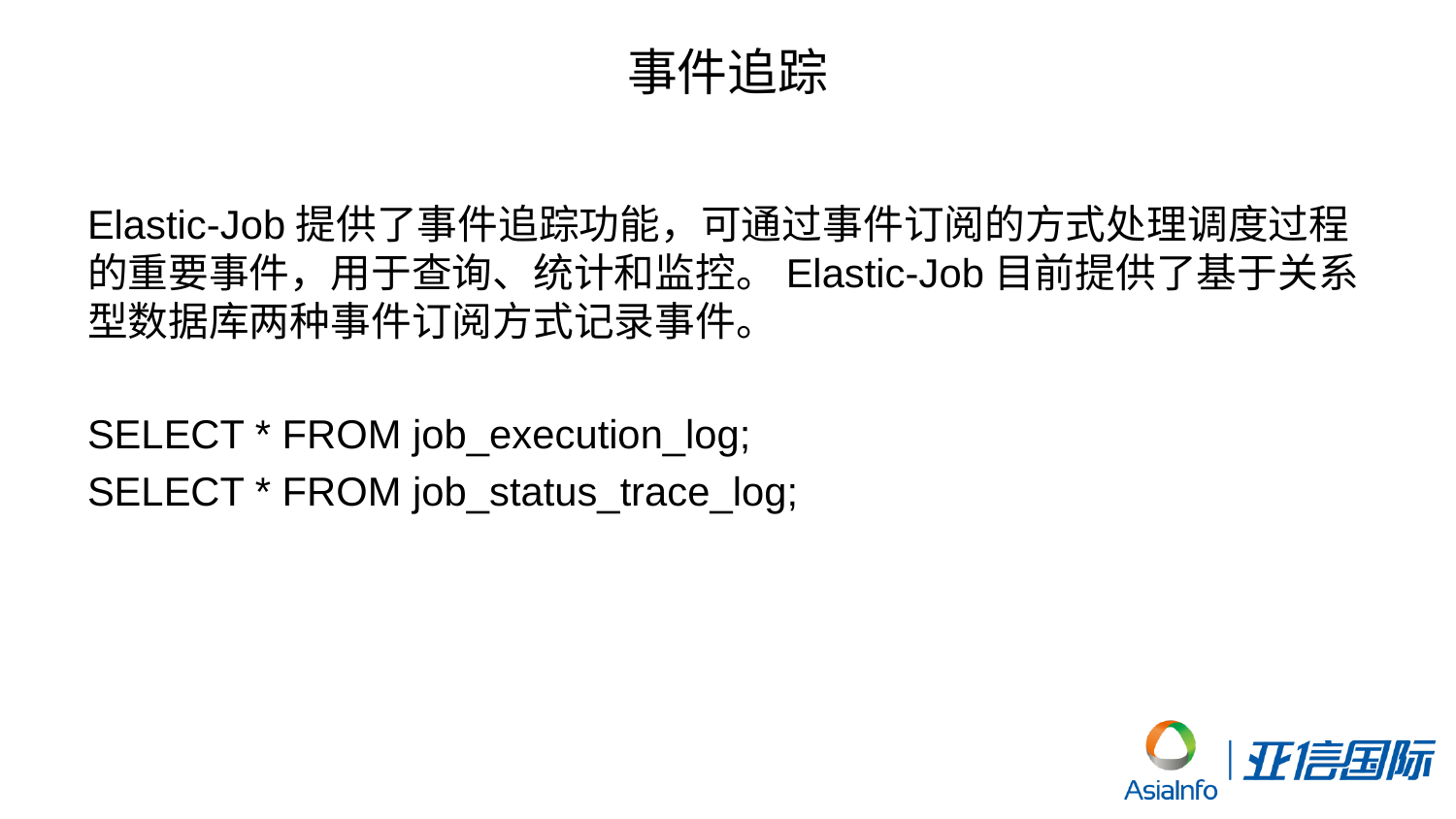

# 事件追踪
Elastic-Job提供了事件追踪功能，可通过事件订阅的方式处理调度过程的重要事件，用于查询、统计和监控。Elastic-Job目前提供了基于关系型数据库两种事件订阅方式记录事件。

SELECT * FROM job_execution_log;
SELECT * FROM job_status_trace_log;